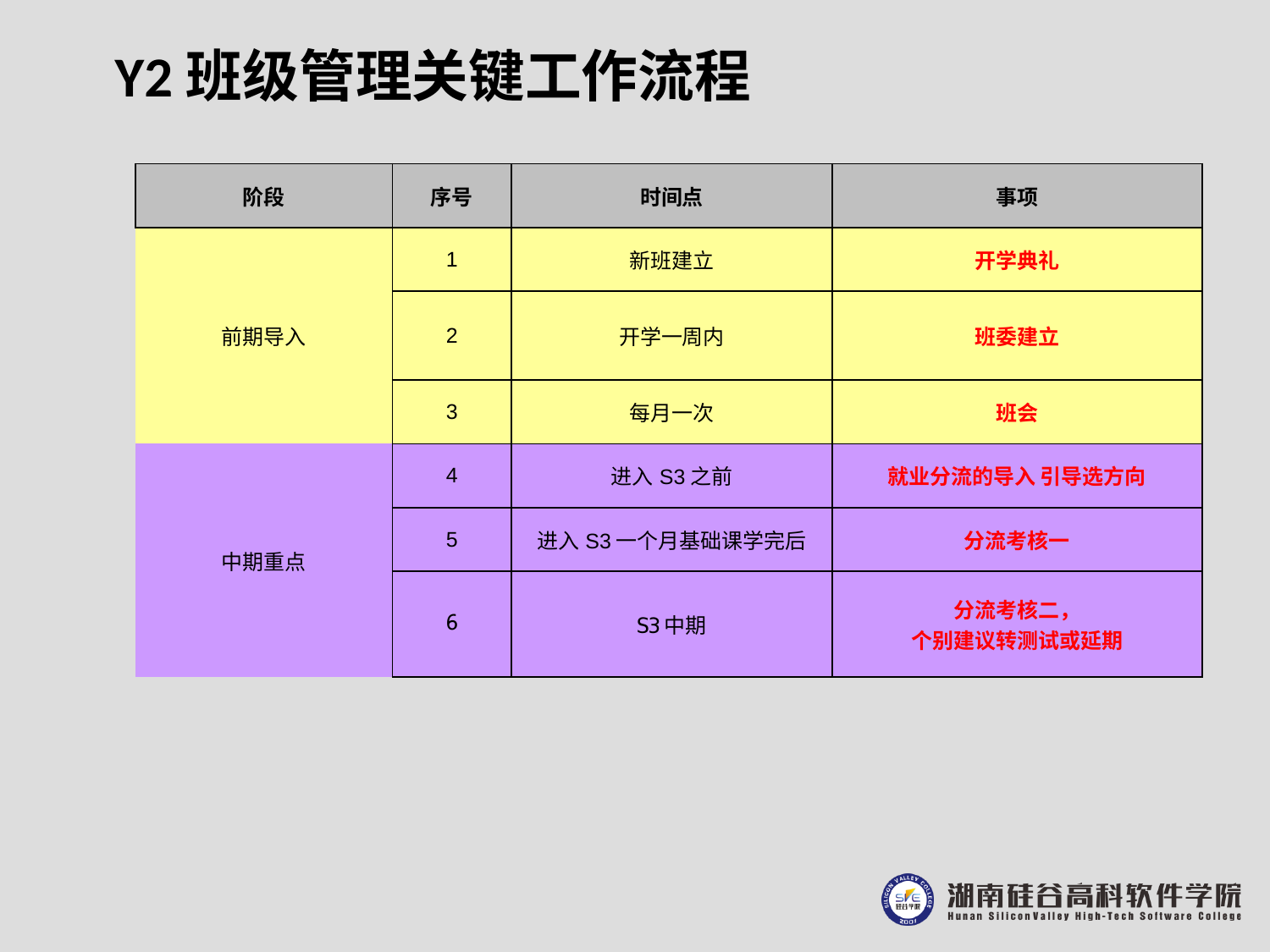

Y2班级管理关键工作流程
| 阶段 | 序号 | 时间点 | 事项 |
| --- | --- | --- | --- |
| 前期导入 | 1 | 新班建立 | 开学典礼 |
|  | 2 | 开学一周内 | 班委建立 |
|  | 3 | 每月一次 | 班会 |
| 中期重点 | 4 | 进入S3之前 | 就业分流的导入 引导选方向 |
|  | 5 | 进入S3一个月基础课学完后 | 分流考核一 |
|  | 6 | S3中期 | 分流考核二， 个别建议转测试或延期 |